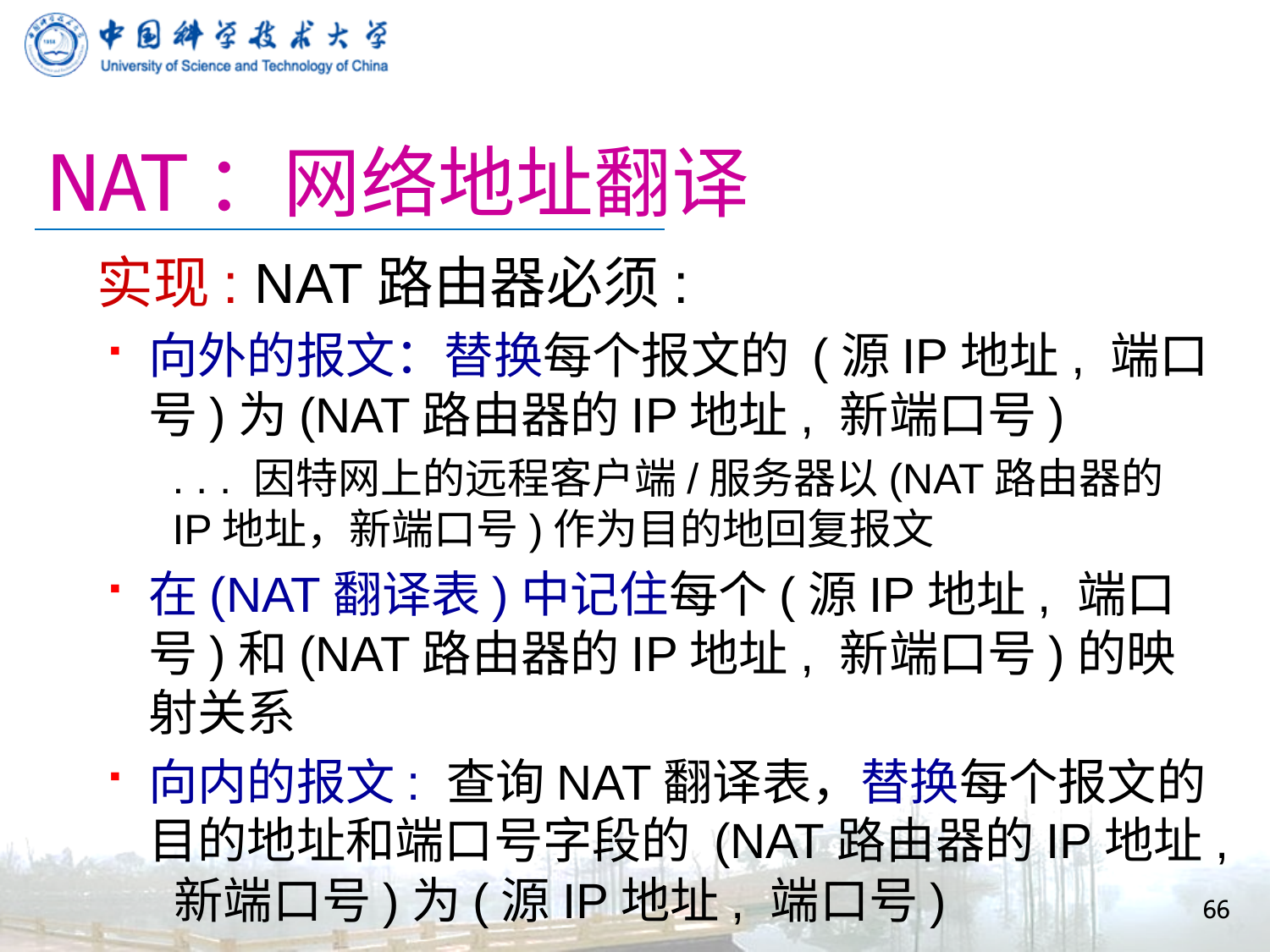

# NAT：网络地址翻译
   实现: NAT路由器必须:
向外的报文：替换每个报文的 (源IP地址, 端口号)为(NAT路由器的IP地址, 新端口号)
. . . 因特网上的远程客户端/服务器以(NAT路由器的IP地址，新端口号)作为目的地回复报文
在(NAT翻译表)中记住每个(源IP地址, 端口号)和(NAT路由器的IP地址, 新端口号)的映射关系
向内的报文: 查询NAT翻译表，替换每个报文的目的地址和端口号字段的 (NAT路由器的IP地址, 新端口号)为(源IP地址, 端口号)

66